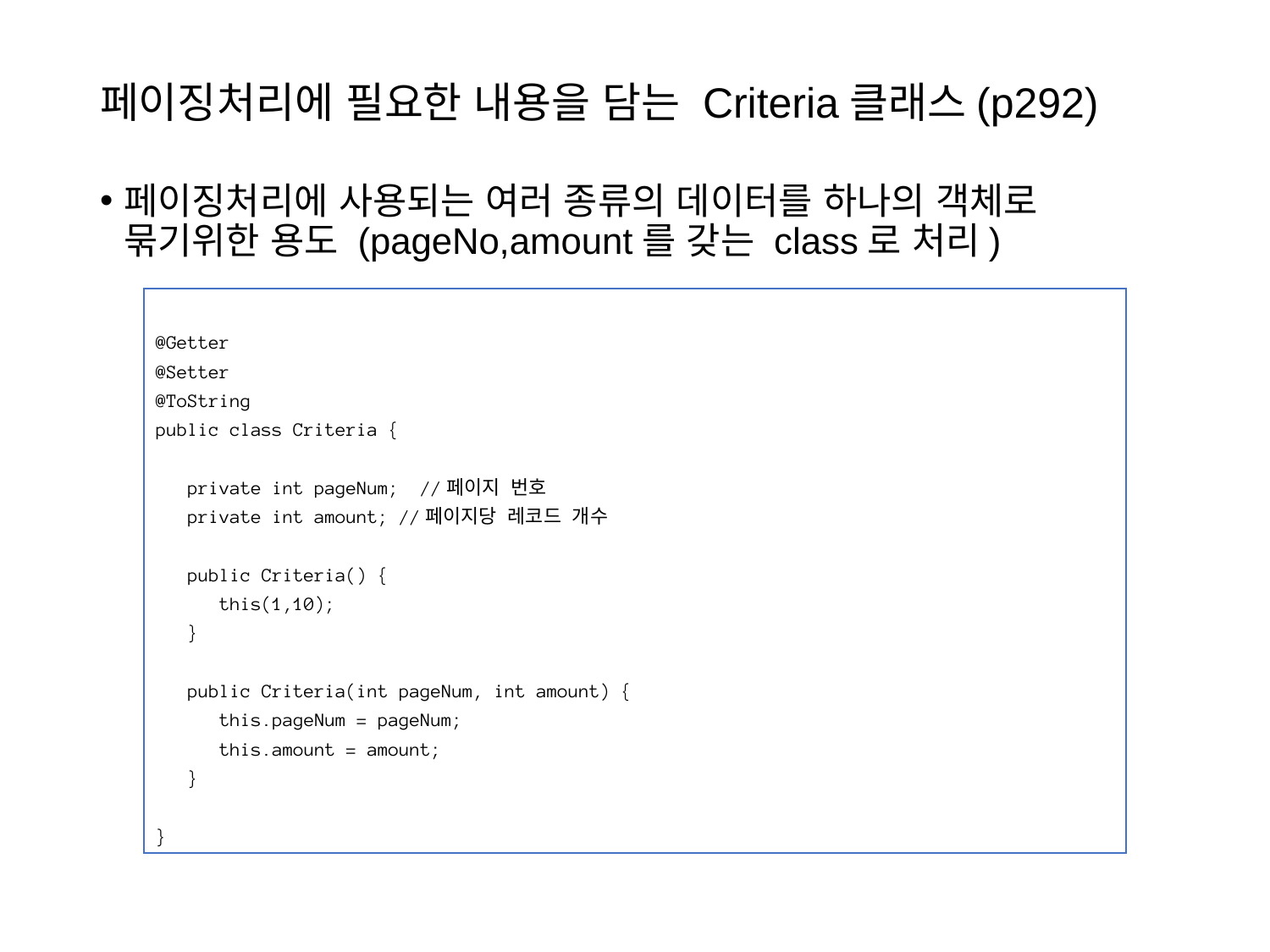

# 페이징처리에 필요한 내용을 담는 Criteria클래스(p292)
페이징처리에 사용되는 여러 종류의 데이터를 하나의 객체로 묶기위한 용도 (pageNo,amount를 갖는 class로 처리)

@Getter
@Setter
@ToString
public class Criteria {

   private int pageNum;  //페이지 번호
   private int amount; //페이지당 레코드 개수

   public Criteria() {
      this(1,10);
   }

   public Criteria(int pageNum, int amount) {
      this.pageNum = pageNum;
      this.amount = amount;
   }

}